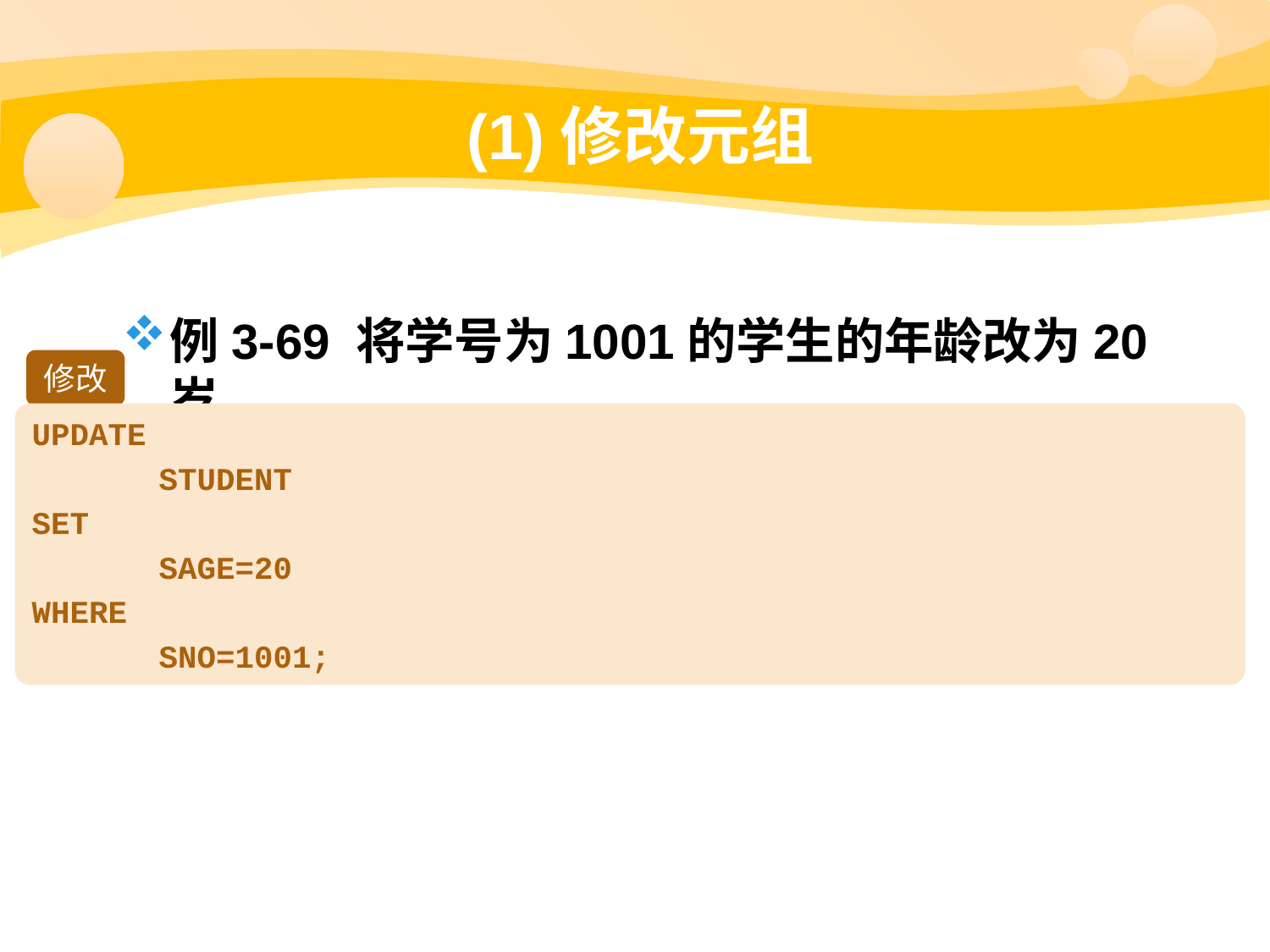

# (1)修改元组
例3-69 将学号为1001的学生的年龄改为20岁。
修改
UPDATE
	STUDENT
SET
	SAGE=20
WHERE
	SNO=1001;